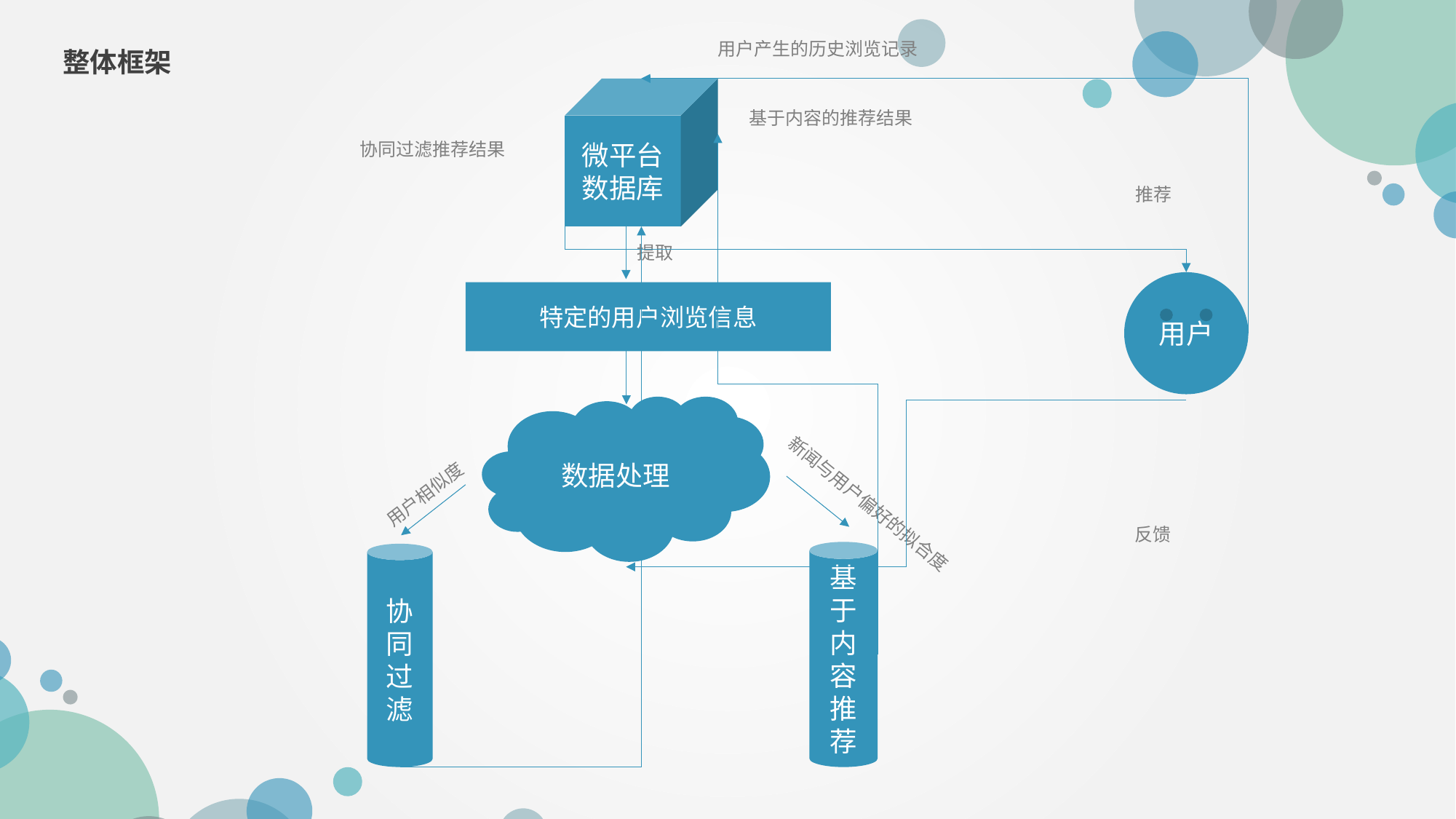

用户产生的历史浏览记录
整体框架
微平台数据库
基于内容的推荐结果
协同过滤推荐结果
推荐
提取
用户
特定的用户浏览信息
数据处理
用户相似度
新闻与用户偏好的拟合度
反馈
基于内容推荐
协同过滤